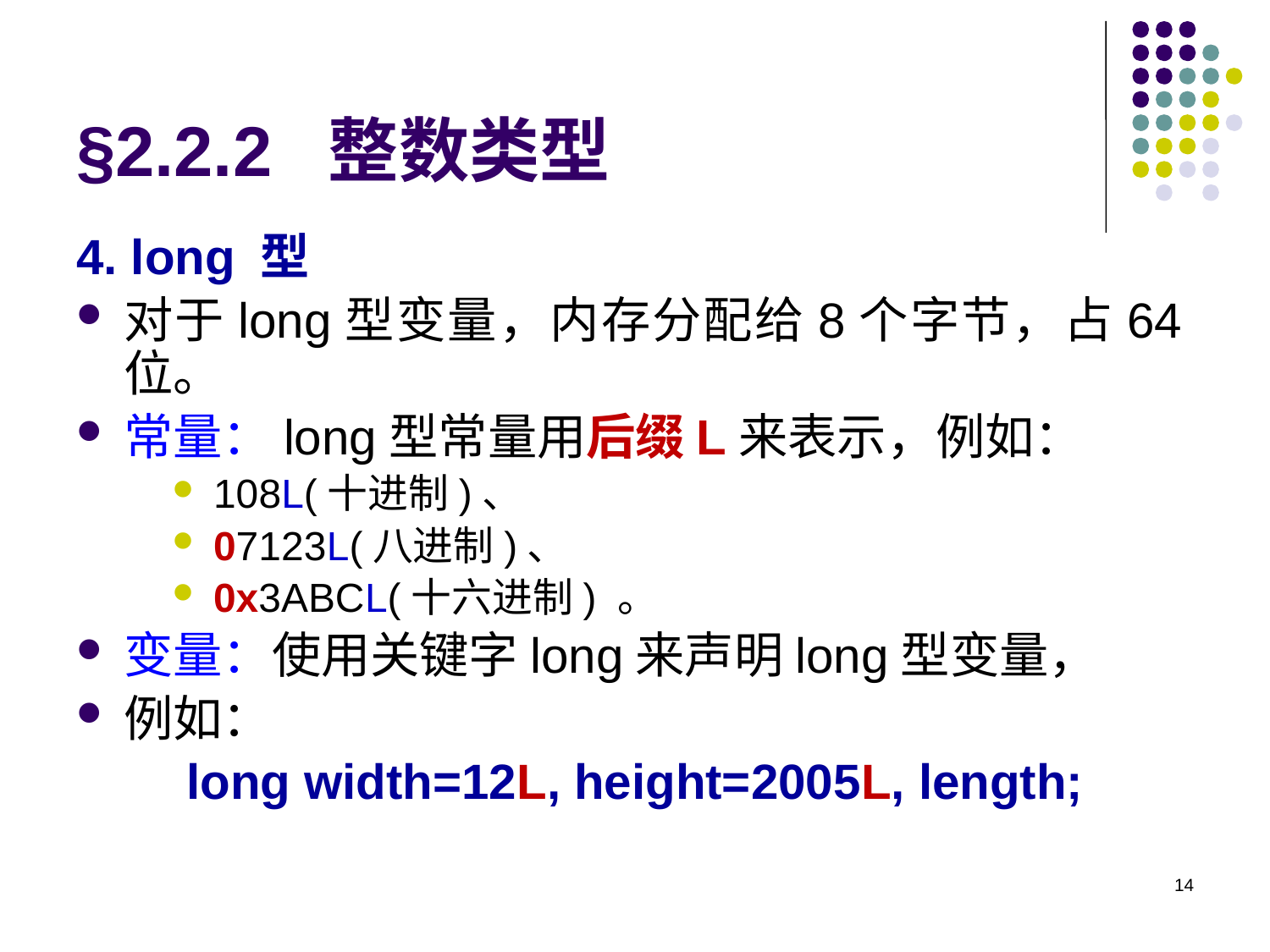

# §2.2.2  整数类型
4. long 型
对于long型变量，内存分配给8个字节，占64位。
常量：long型常量用后缀L来表示，例如：
108L(十进制)、
07123L(八进制)、
0x3ABCL(十六进制) 。
变量：使用关键字long来声明long型变量，
例如：
long width=12L, height=2005L, length;

14